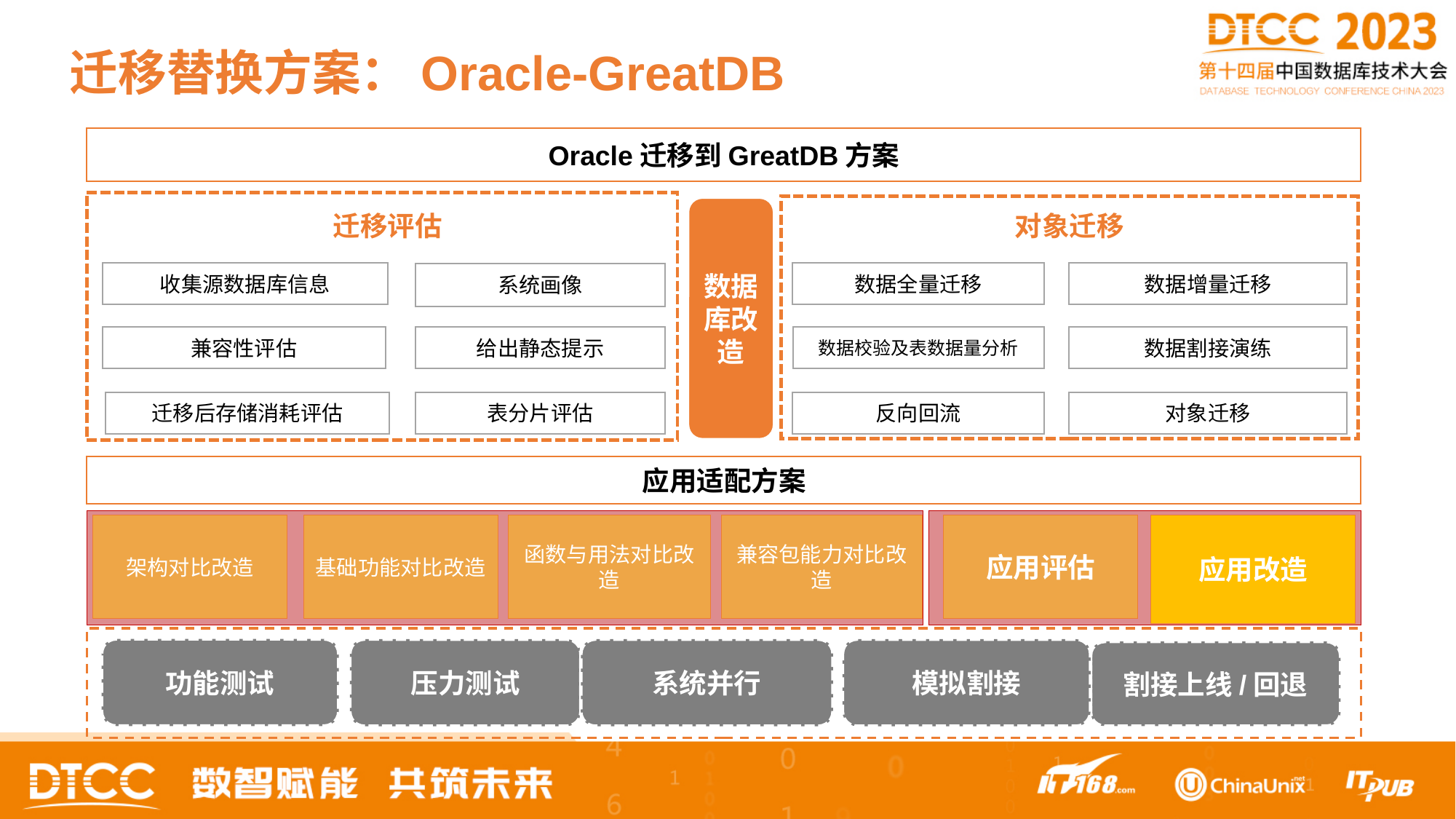

迁移替换方案：Oracle-GreatDB
Oracle迁移到GreatDB方案

对象迁移
迁移评估
数据库改造
收集源数据库信息
数据全量迁移
数据增量迁移
系统画像
兼容性评估
给出静态提示
数据校验及表数据量分析
数据割接演练
迁移后存储消耗评估
表分片评估
反向回流
对象迁移
应用适配方案

架构对比改造
基础功能对比改造
函数与用法对比改造
兼容包能力对比改造
应用评估
应用改造

功能测试
压力测试
系统并行
模拟割接
割接上线/回退